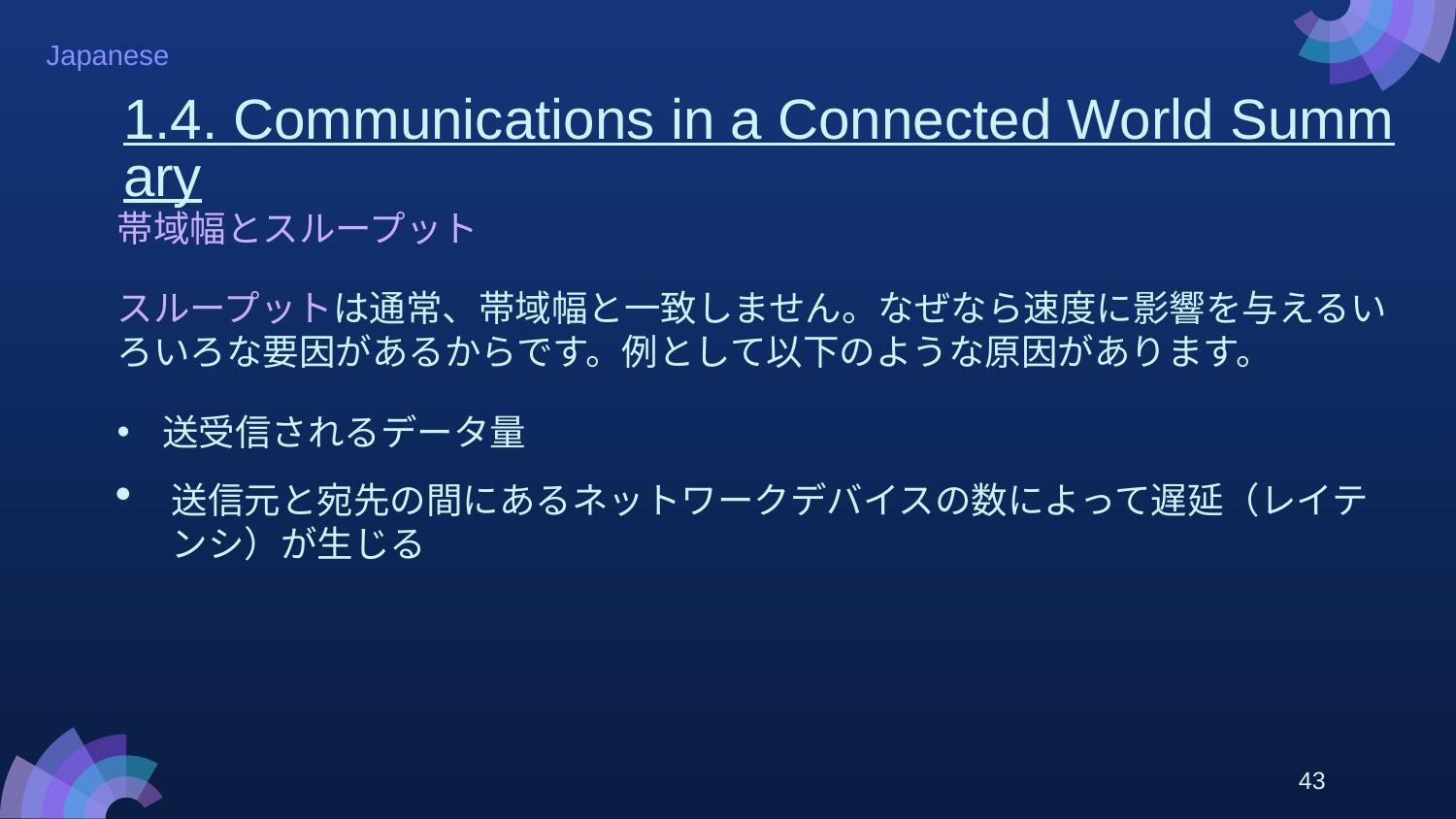

# 1.4. Communications in a Connected World Summary
帯域幅とスループット
スループットは通常、帯域幅と一致しません。なぜなら速度に影響を与えるいろいろな要因があるからです。例として以下のような原因があります。
送受信されるデータ量
送信元と宛先の間にあるネットワークデバイスの数によって遅延（レイテンシ）が生じる

43